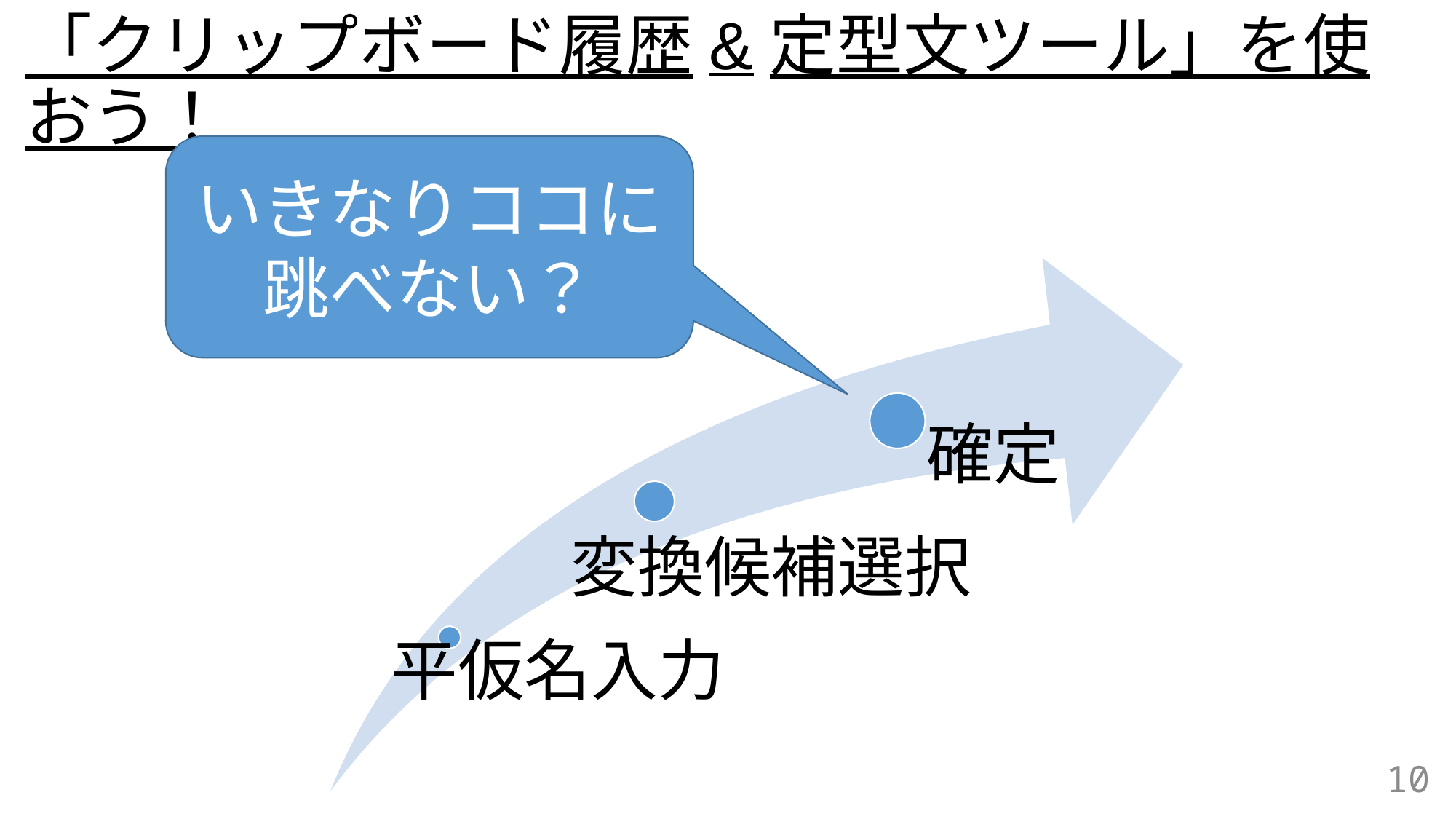

# 「クリップボード履歴&定型文ツール」を使おう！
いきなりココに跳べない？
平仮名入力
変換候補選択
確定
10